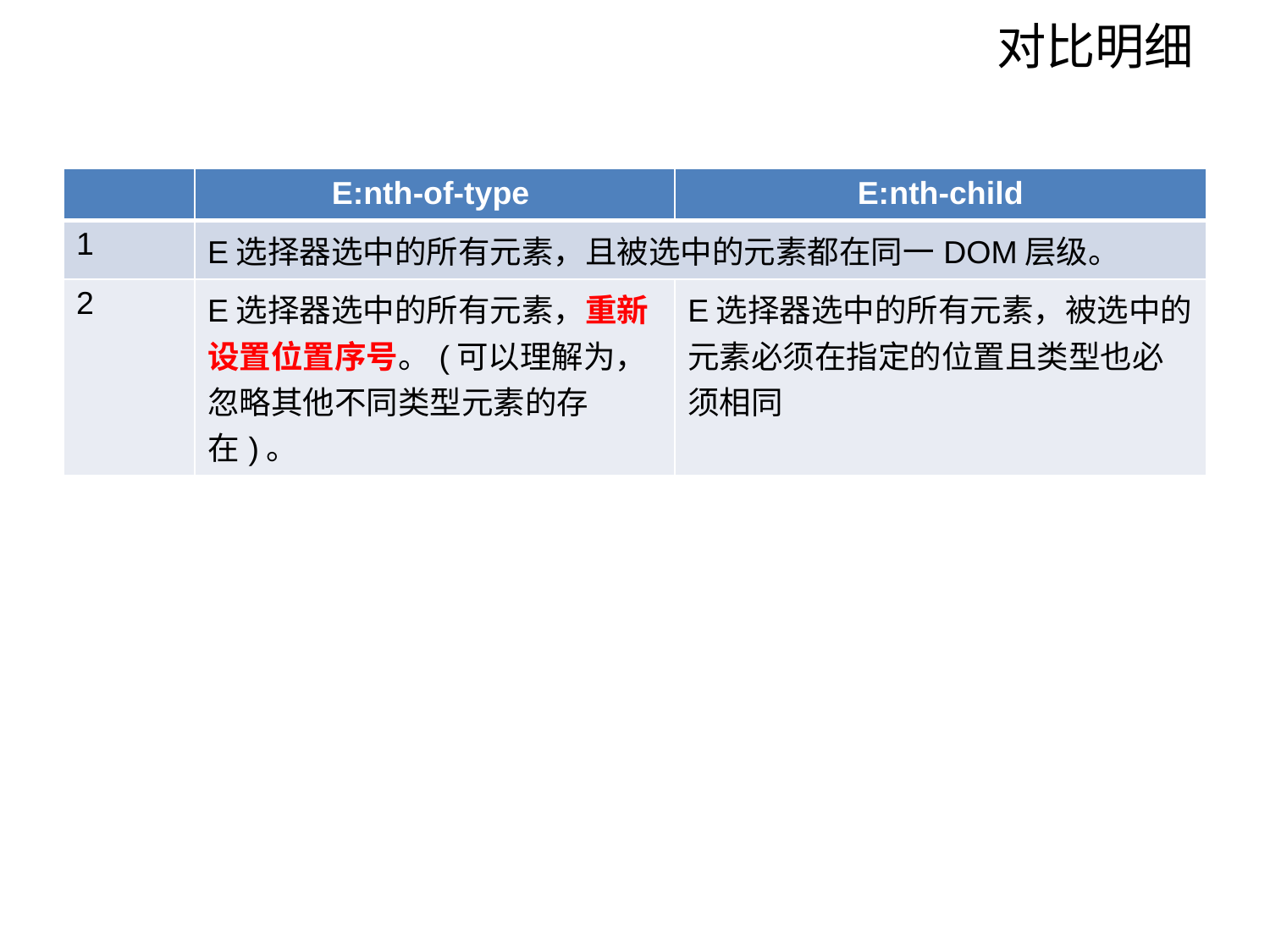

# 对比明细
|  | E:nth-of-type | E:nth-child |
| --- | --- | --- |
| 1 | E选择器选中的所有元素，且被选中的元素都在同一DOM层级。 |  |
| 2 | E选择器选中的所有元素，重新设置位置序号。(可以理解为，忽略其他不同类型元素的存在)。 | E选择器选中的所有元素，被选中的元素必须在指定的位置且类型也必须相同 |